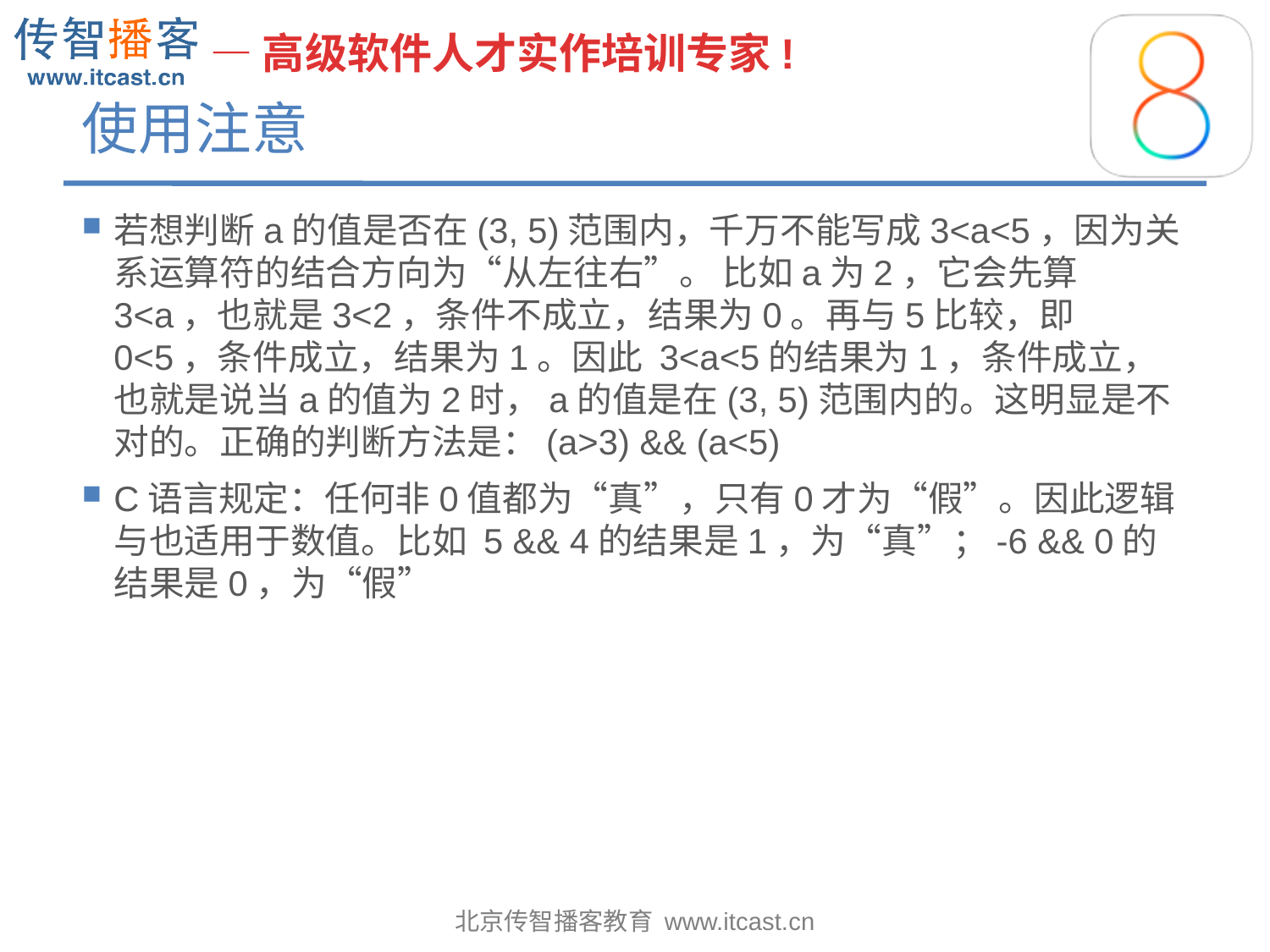

# 使用注意
若想判断a的值是否在(3, 5)范围内，千万不能写成3<a<5，因为关系运算符的结合方向为“从左往右”。 比如a为2，它会先算3<a，也就是3<2，条件不成立，结果为0。再与5比较，即0<5，条件成立，结果为1。因此 3<a<5的结果为1，条件成立，也就是说当a的值为2时，a的值是在(3, 5)范围内的。这明显是不对的。正确的判断方法是：(a>3) && (a<5)
C语言规定：任何非0值都为“真”，只有0才为“假”。因此逻辑与也适用于数值。比如 5 && 4的结果是1，为“真”；-6 && 0的结果是0，为“假”